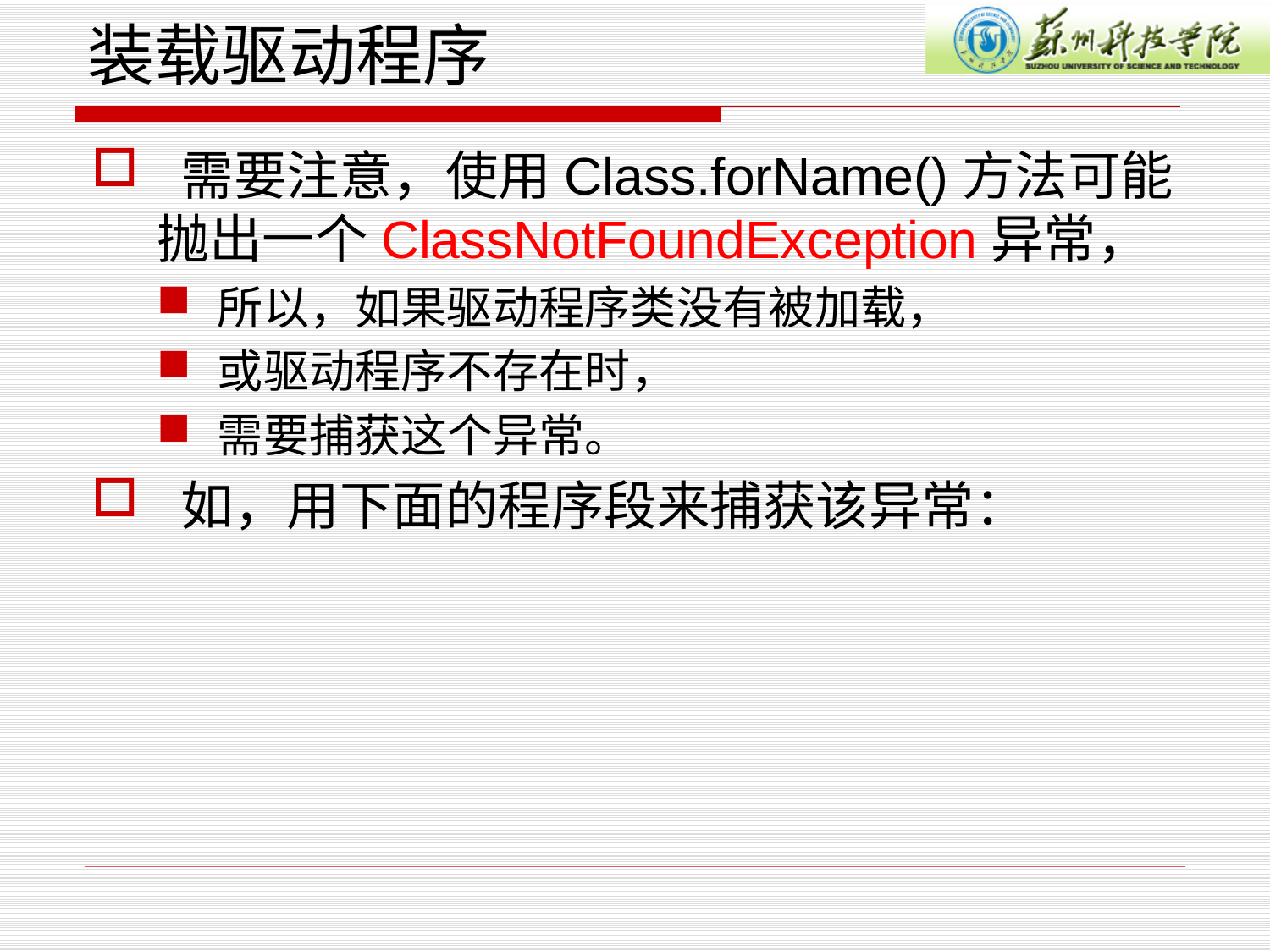

# 装载驱动程序
 需要注意，使用Class.forName()方法可能抛出一个ClassNotFoundException异常，
所以，如果驱动程序类没有被加载，
或驱动程序不存在时，
需要捕获这个异常。
 如，用下面的程序段来捕获该异常：